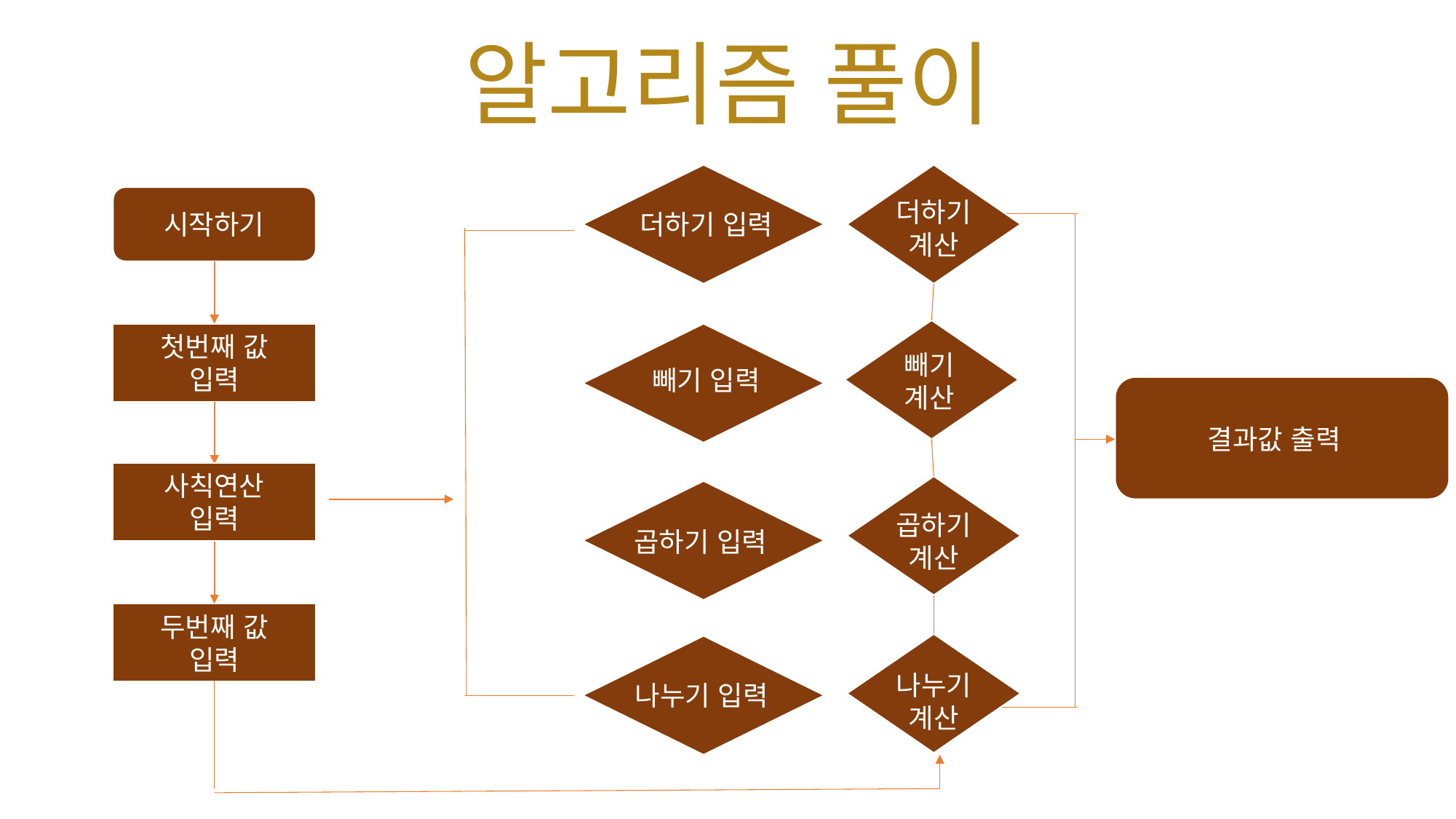

알고리즘 풀이

더하기
계산
시작하기
더하기 입력

첫번째 값
입력
빼기
계산
빼기 입력

결과값 출력

사칙연산
입력

곱하기
계산
곱하기 입력

두번째 값
입력

나누기
계산
나누기 입력